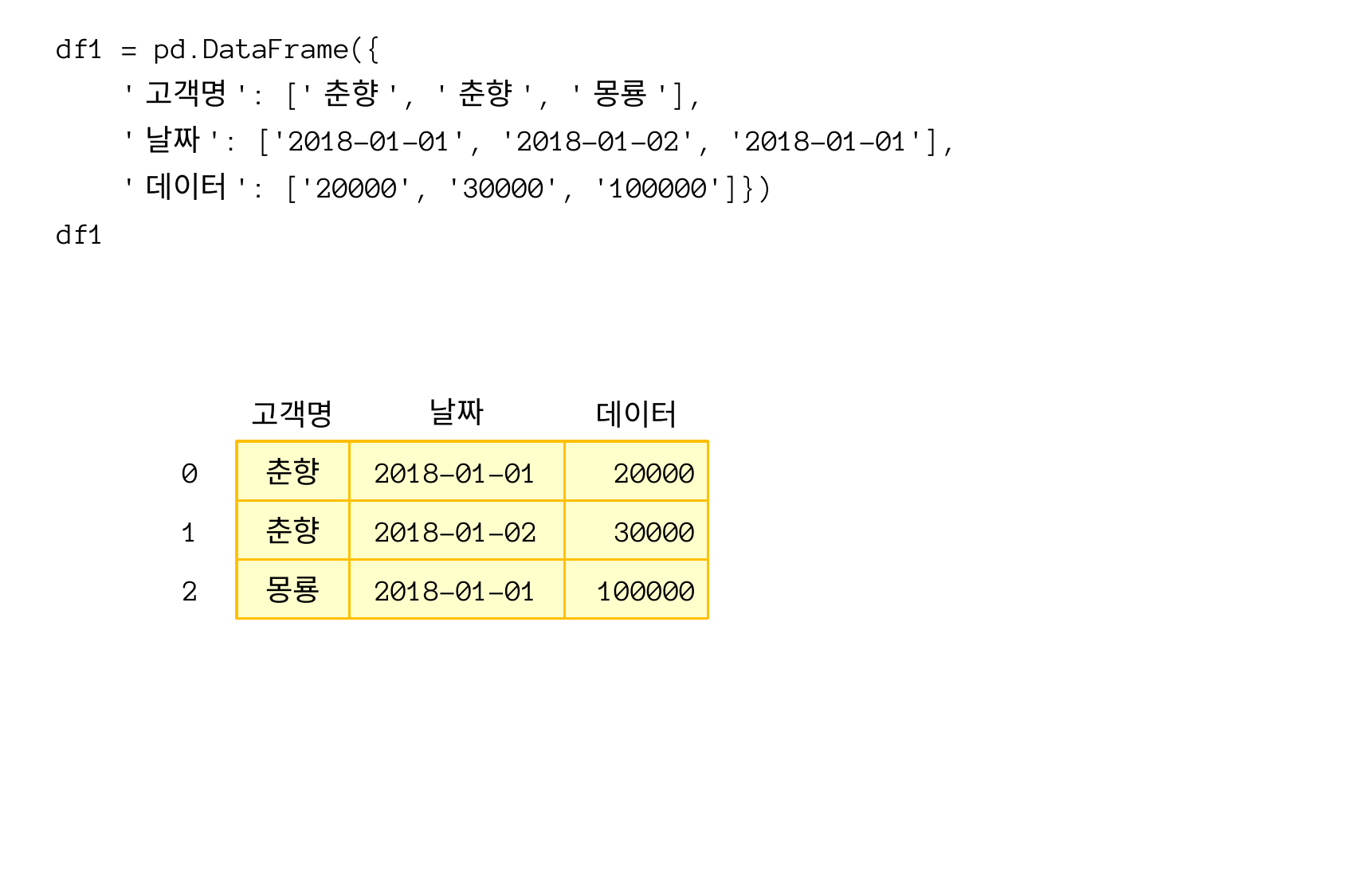

df1 = pd.DataFrame({
    '고객명': ['춘향', '춘향', '몽룡'],
    '날짜': ['2018-01-01', '2018-01-02', '2018-01-01'],
    '데이터': ['20000', '30000', '100000']})
df1
날짜

고객명
데이터
0
춘향
2018-01-01
20000
1
춘향
2018-01-02
30000
2
몽룡
2018-01-01
100000